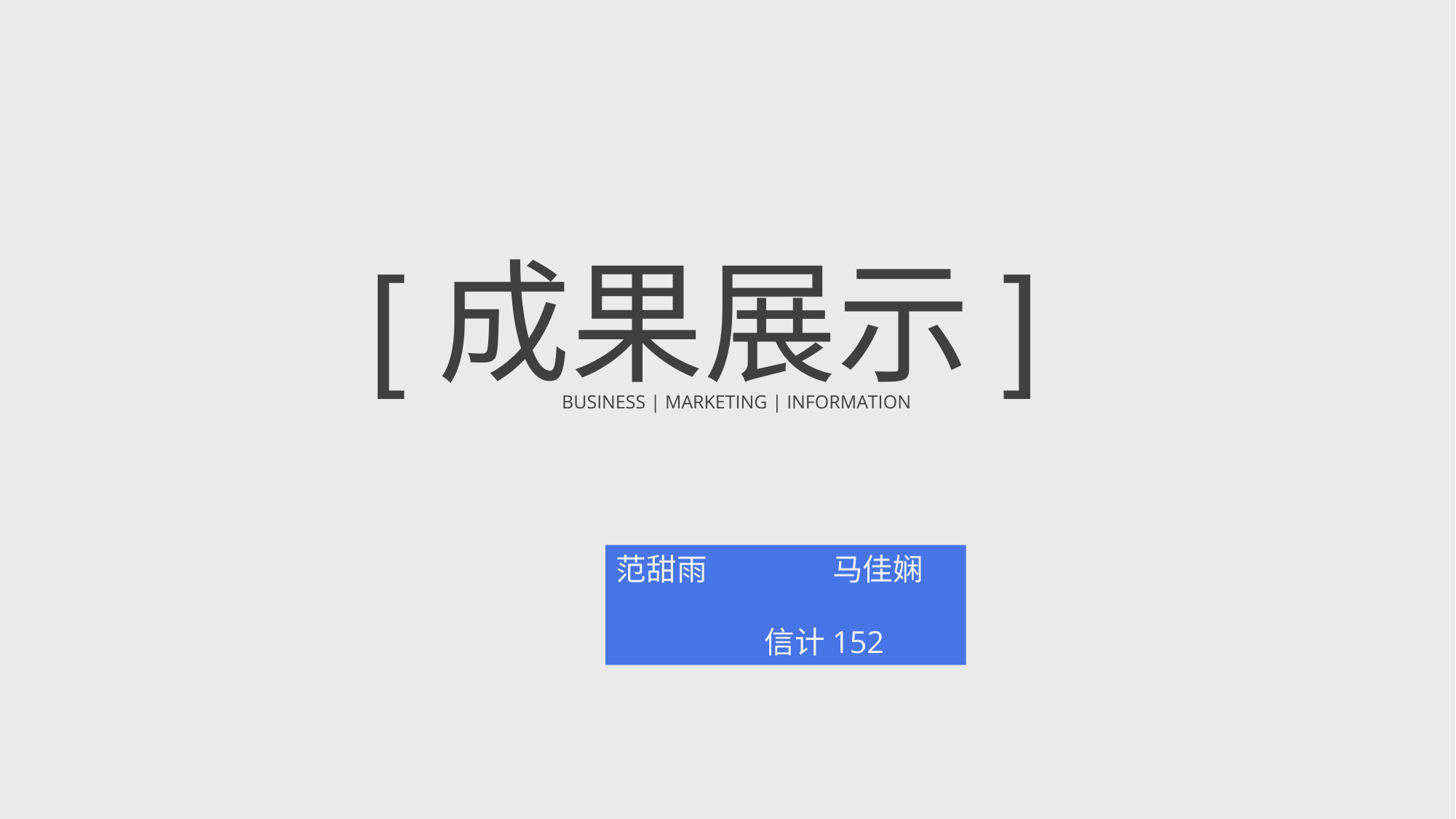

[成果展示]
BUSINESS | MARKETING | INFORMATION
范甜雨                马佳娴

                  信计152